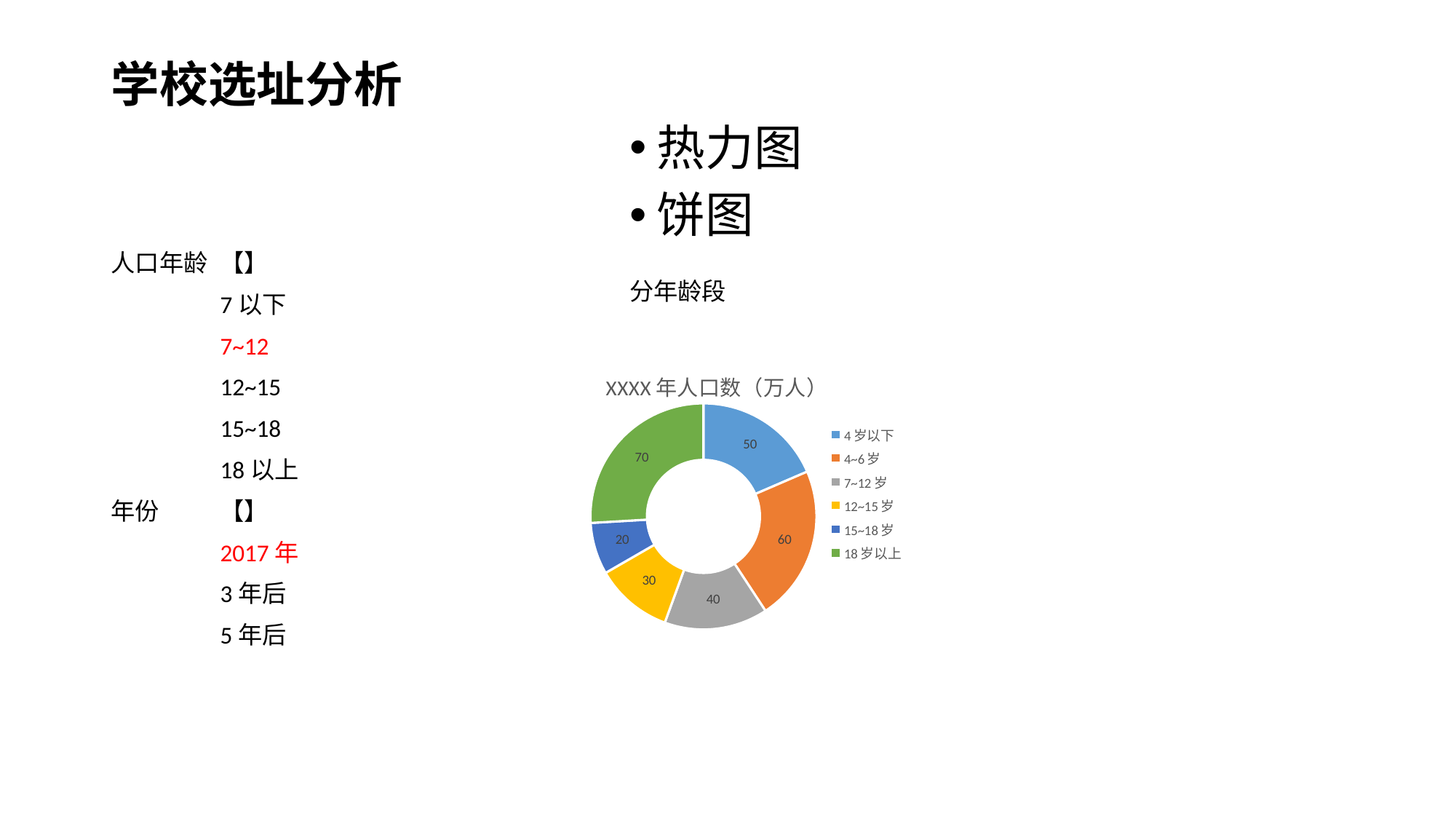

# 学校选址分析
热力图
饼图
分年龄段
人口年龄	【】
	7以下
	7~12
	12~15
	15~18
	18以上
年份	【】
	2017年
	3年后
	5年后

### Chart:

| Category | XXXX年人口数（万人） |
|---|---|
| 4岁以下 | 50.0 |
| 4~6岁 | 60.0 |
| 7~12岁 | 40.0 |
| 12~15岁 | 30.0 |
| 15~18岁 | 20.0 |
| 18岁以上 | 70.0 |